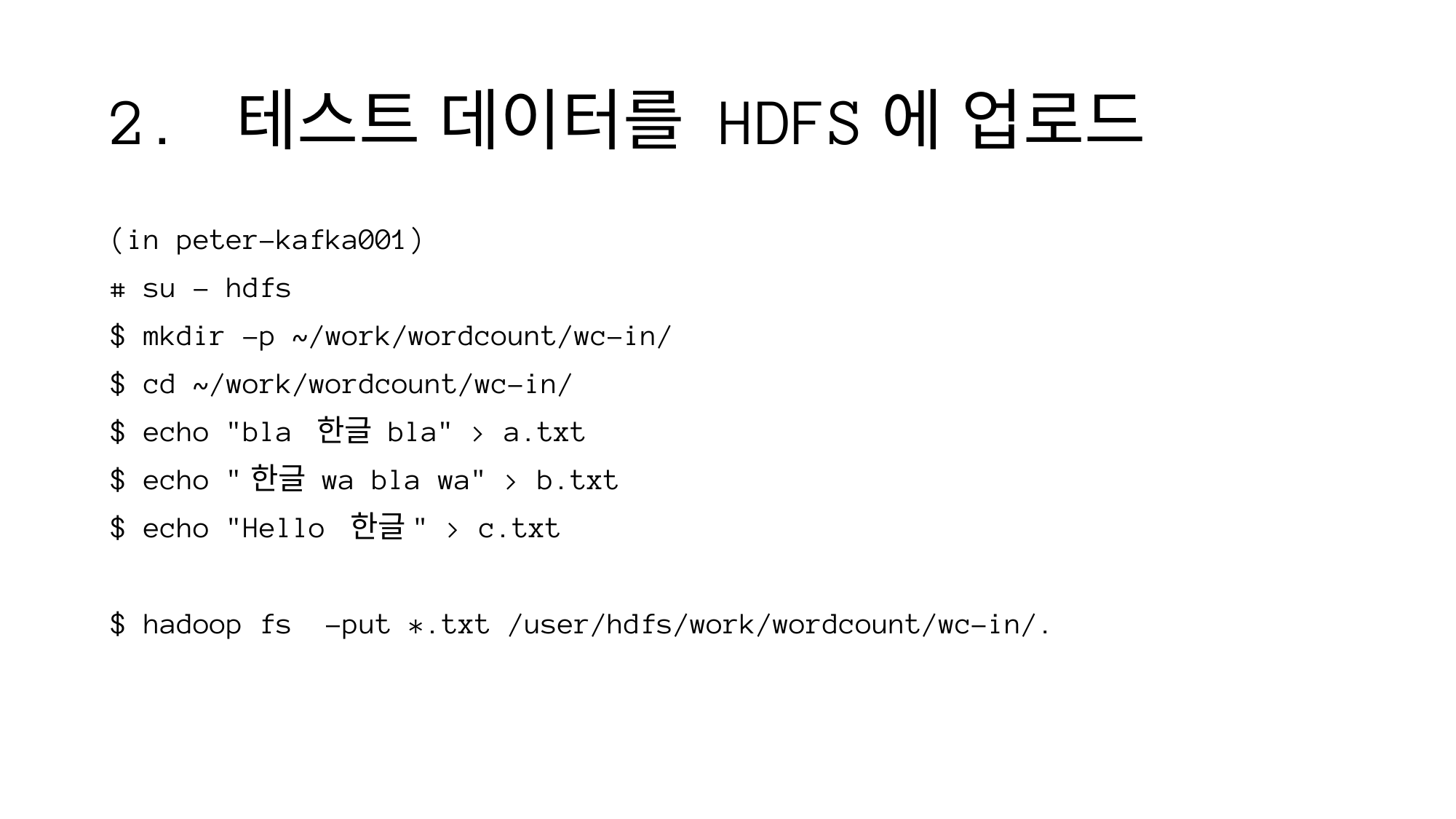

# 2. 테스트 데이터를 HDFS에 업로드
(in peter-kafka001)
# su - hdfs
$ mkdir -p ~/work/wordcount/wc-in/
$ cd ~/work/wordcount/wc-in/
$ echo "bla 한글 bla" > a.txt
$ echo "한글 wa bla wa" > b.txt
$ echo "Hello 한글" > c.txt

$ hadoop fs  -put *.txt /user/hdfs/work/wordcount/wc-in/.